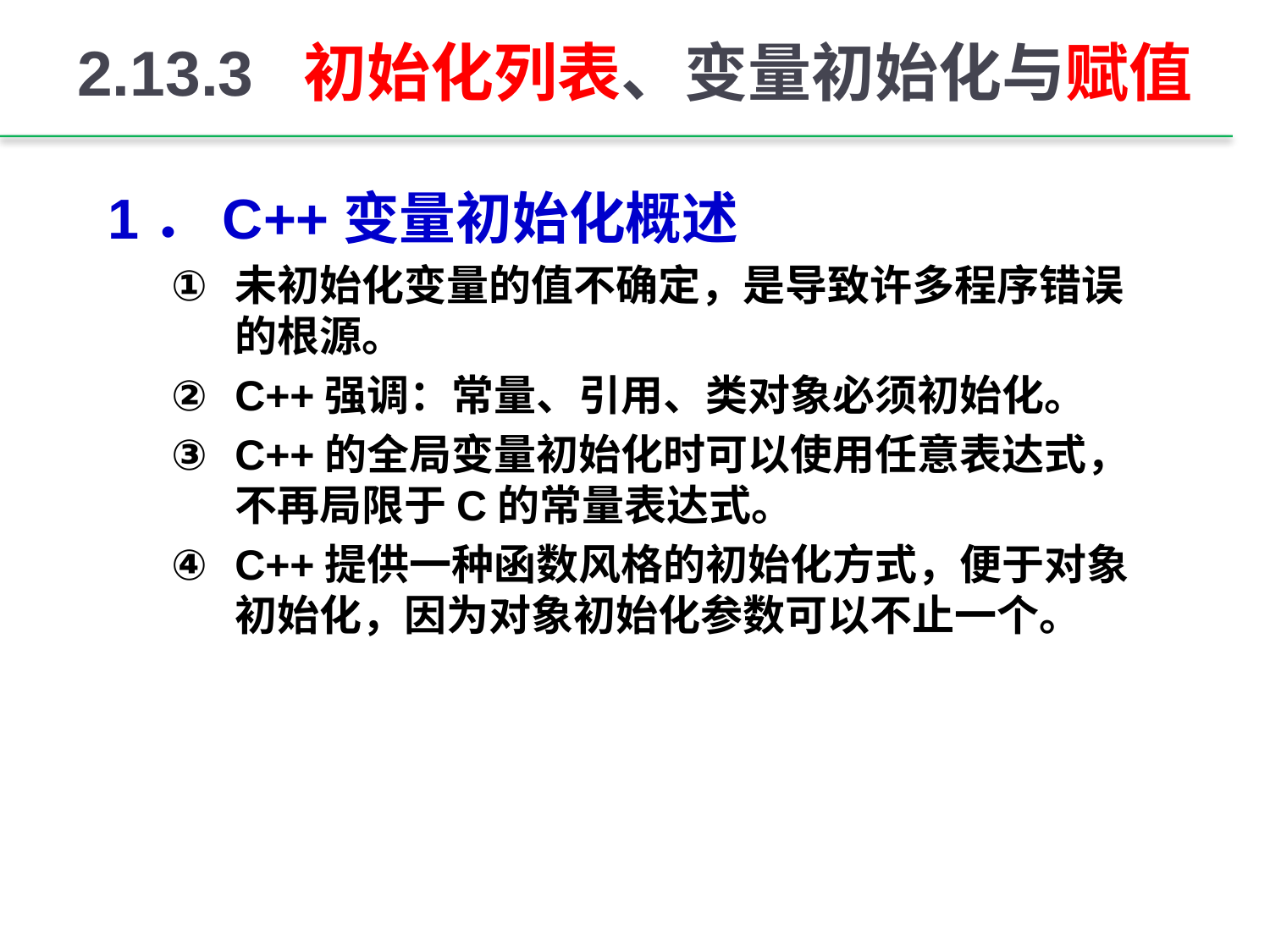

# 2.13.3  初始化列表、变量初始化与赋值
1．C++变量初始化概述
未初始化变量的值不确定，是导致许多程序错误的根源。
C++强调：常量、引用、类对象必须初始化。
C++的全局变量初始化时可以使用任意表达式，不再局限于C的常量表达式。
C++提供一种函数风格的初始化方式，便于对象初始化，因为对象初始化参数可以不止一个。